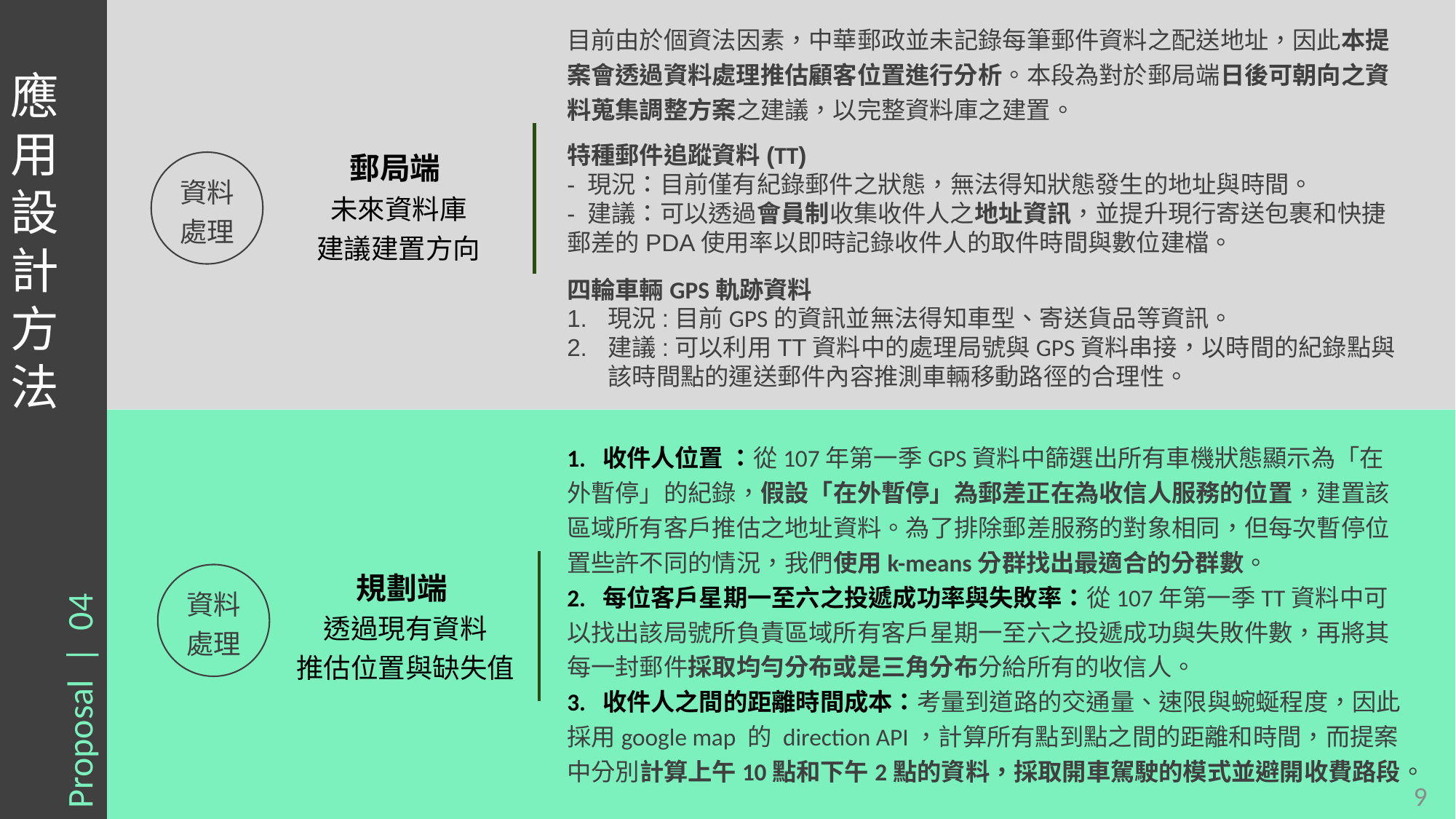

應用設計方法
Proposal  |  04

目前由於個資法因素，中華郵政並未記錄每筆郵件資料之配送地址，因此本提案會透過資料處理推估顧客位置進行分析。本段為對於郵局端日後可朝向之資料蒐集調整方案之建議，以完整資料庫之建置。
特種郵件追蹤資料(TT)
- 現況：目前僅有紀錄郵件之狀態，無法得知狀態發生的地址與時間。
- 建議：可以透過會員制收集收件人之地址資訊，並提升現行寄送包裹和快捷郵差的PDA使用率以即時記錄收件人的取件時間與數位建檔。
郵局端
未來資料庫
建議建置方向
資料處理
四輪車輛GPS軌跡資料
現況:目前GPS的資訊並無法得知車型、寄送貨品等資訊。
建議:可以利用TT資料中的處理局號與GPS資料串接，以時間的紀錄點與該時間點的運送郵件內容推測車輛移動路徑的合理性。

1.  收件人位置 ：從107年第一季GPS資料中篩選出所有車機狀態顯示為「在外暫停」的紀錄，假設「在外暫停」為郵差正在為收信人服務的位置，建置該區域所有客戶推估之地址資料。為了排除郵差服務的對象相同，但每次暫停位置些許不同的情況，我們使用k-means分群找出最適合的分群數。
2.  每位客戶星期一至六之投遞成功率與失敗率：從107年第一季TT資料中可以找出該局號所負責區域所有客戶星期一至六之投遞成功與失敗件數，再將其每一封郵件採取均勻分布或是三角分布分給所有的收信人。
3.  收件人之間的距離時間成本：考量到道路的交通量、速限與蜿蜒程度，因此採用google map 的 direction API，計算所有點到點之間的距離和時間，而提案中分別計算上午10點和下午2點的資料，採取開車駕駛的模式並避開收費路段。
規劃端
透過現有資料
推估位置與缺失值
資料處理
9